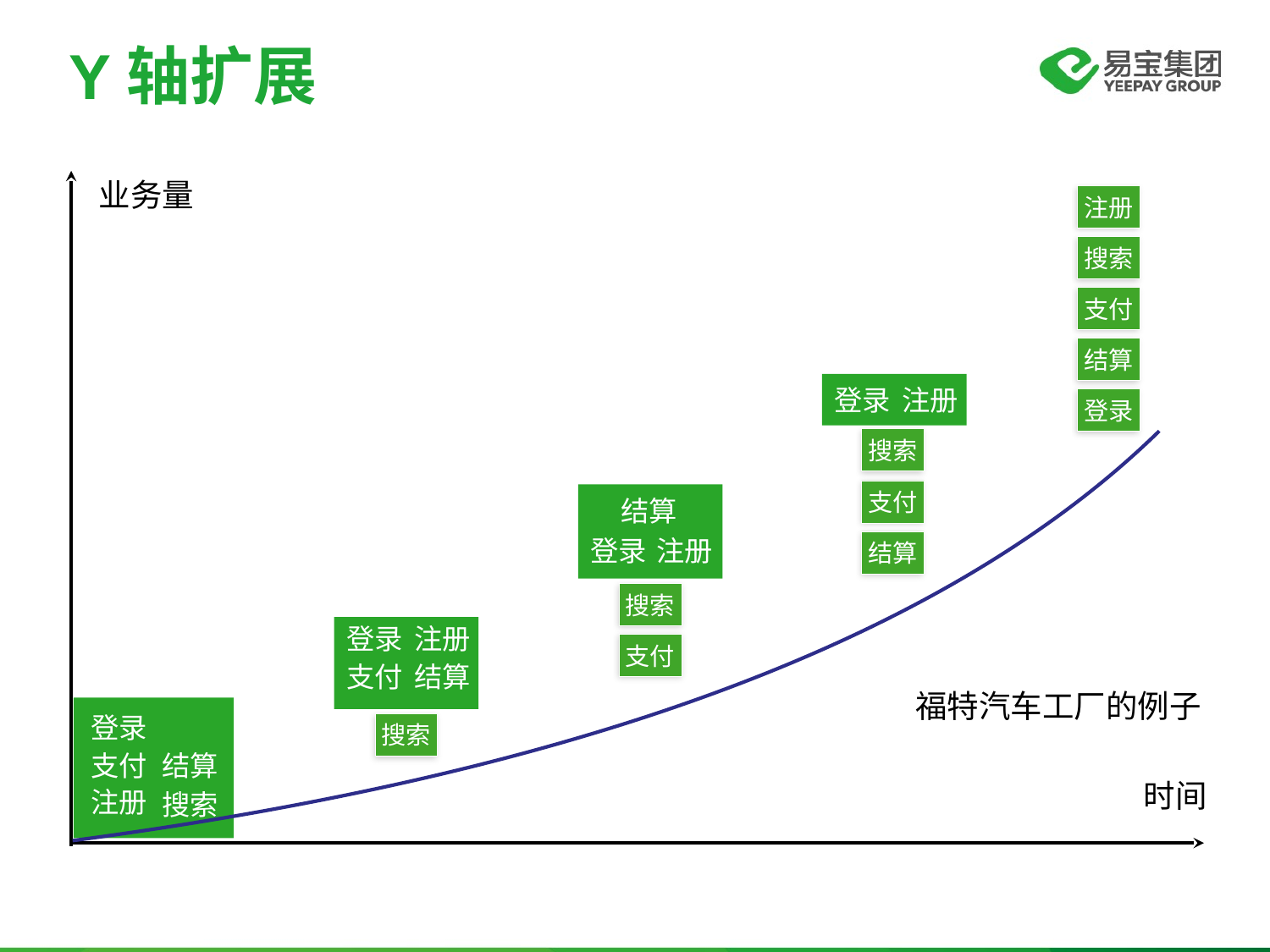

Y轴扩展
业务量

注册
搜索
支付
结算
登录

登录
注册
搜索
支付
结算

结算
登录
注册
搜索
支付
登录
注册

支付
结算
搜索
福特汽车工厂的例子

登录
登录
支付
结算
注册
注册
搜索
时间